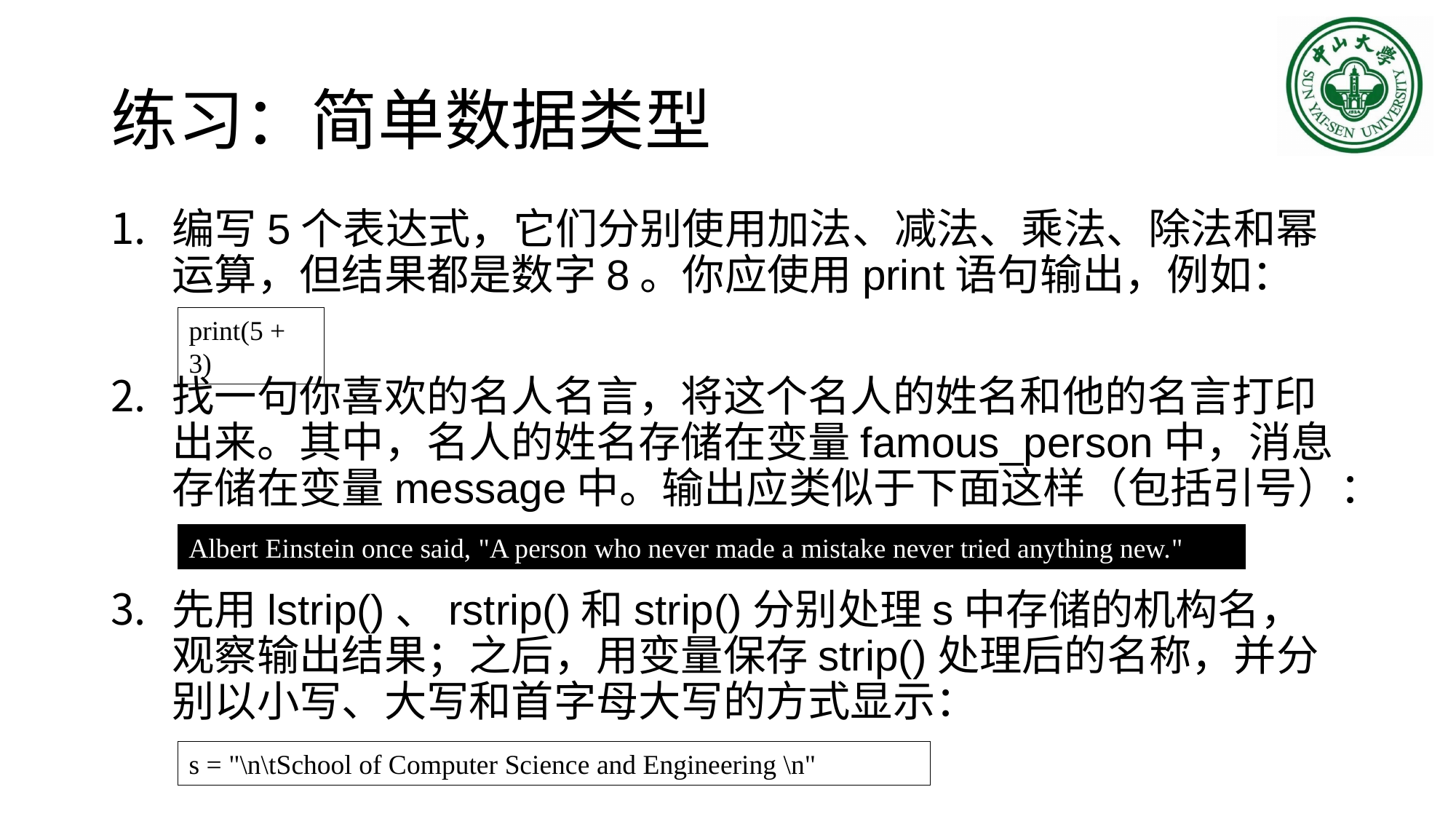

# 练习：简单数据类型
编写5个表达式，它们分别使用加法、减法、乘法、除法和幂运算，但结果都是数字8。你应使用print语句输出，例如：

找一句你喜欢的名人名言，将这个名人的姓名和他的名言打印出来。其中，名人的姓名存储在变量famous_person中，消息存储在变量message中。输出应类似于下面这样（包括引号）：

先用lstrip()、rstrip()和strip()分别处理s中存储的机构名，观察输出结果；之后，用变量保存strip()处理后的名称，并分别以小写、大写和首字母大写的方式显示：

print(5 + 3)
Albert Einstein once said, "A person who never made a mistake never tried anything new."
s = "\n\tSchool of Computer Science and Engineering \n"